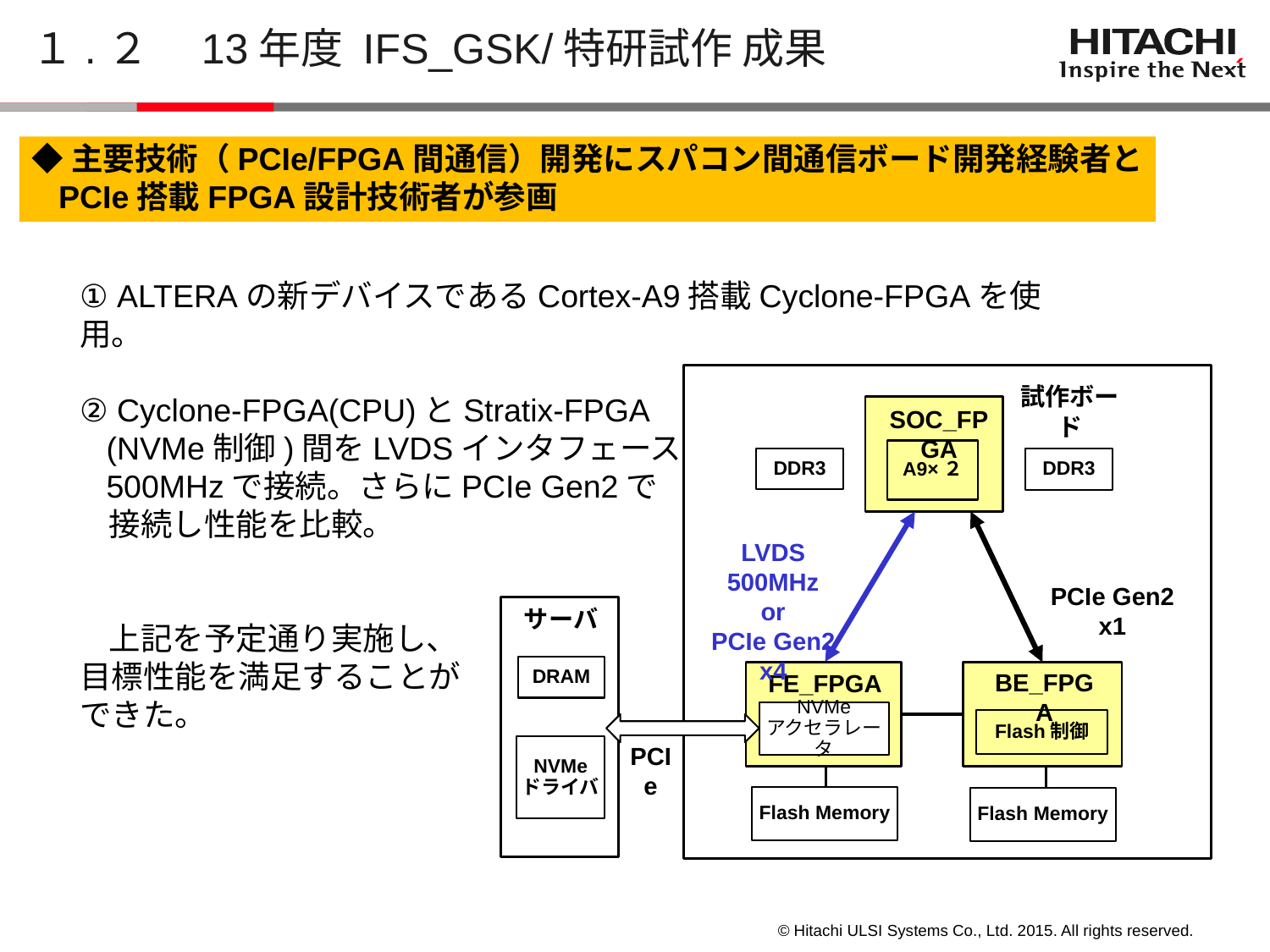

１.２　13年度 IFS_GSK/特研試作 成果
◆主要技術（PCIe/FPGA間通信）開発にスパコン間通信ボード開発経験者と
   PCIe搭載FPGA設計技術者が参画
① ALTERAの新デバイスであるCortex-A9搭載Cyclone-FPGAを使用。

② Cyclone-FPGA(CPU)とStratix-FPGA
   (NVMe制御)間をLVDSインタフェース
   500MHzで接続。さらにPCIe Gen2で
   接続し性能を比較。

   上記を予定通り実施し、
目標性能を満足することが
できた。

試作ボード

SOC_FPGA
A9×２
DDR3
DDR3
LVDS 500MHz
or
PCIe Gen2 x4
PCIe Gen2 x1

サーバ
DRAM
BE_FPGA
FE_FPGA

NVMe
アクセラレータ
Flash制御

PCIe
NVMe
ドライバ
Flash Memory
Flash Memory
3